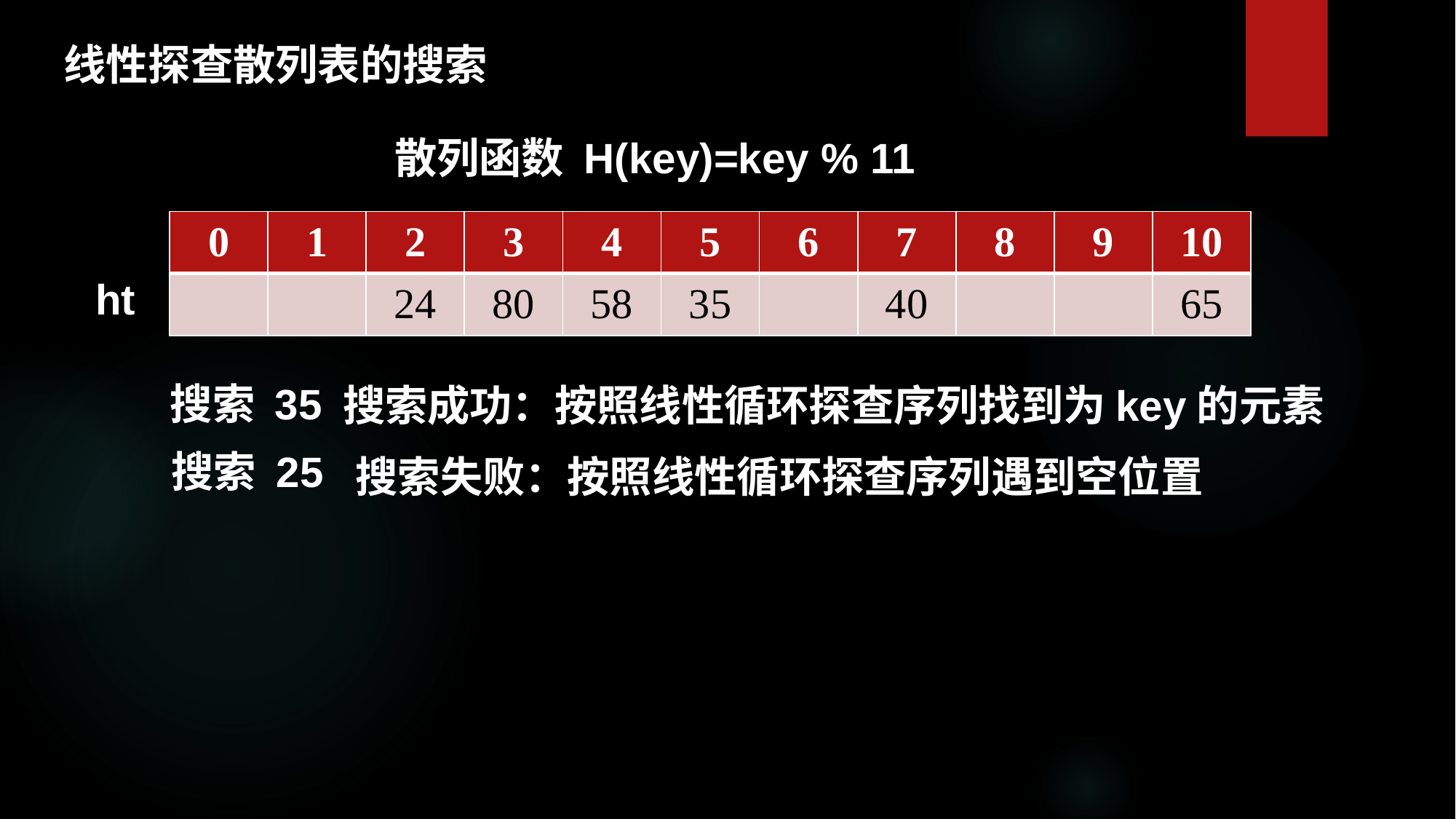

线性探查散列表的搜索
散列函数 H(key)=key % 11
| 0 | 1 | 2 | 3 | 4 | 5 | 6 | 7 | 8 | 9 | 10 |
| --- | --- | --- | --- | --- | --- | --- | --- | --- | --- | --- |
|  |  | 24 | 80 | 58 | 35 |  | 40 |  |  | 65 |
ht
搜索 35
搜索成功：按照线性循环探查序列找到为key的元素
搜索 25
搜索失败：按照线性循环探查序列遇到空位置